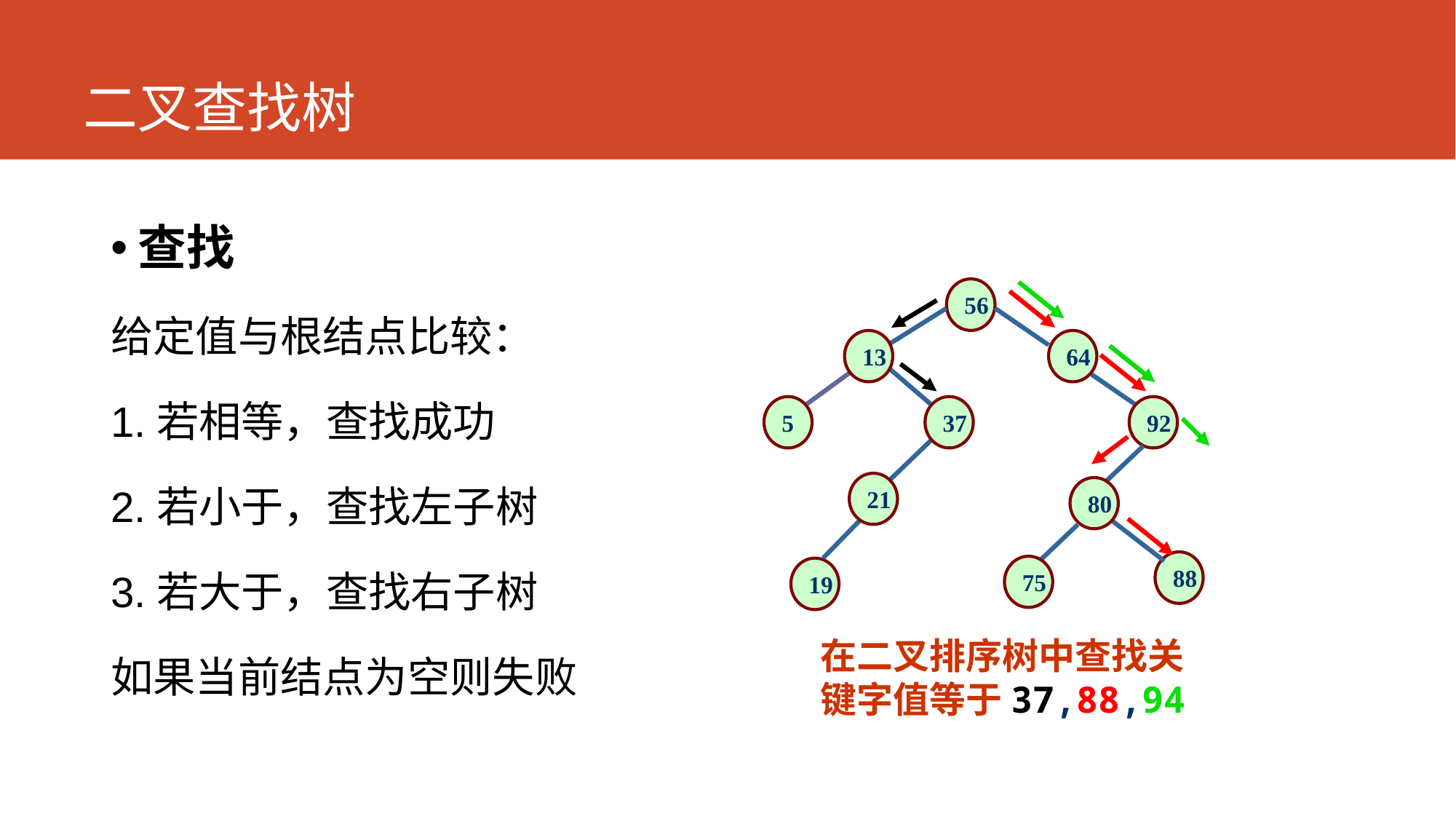

# 二叉查找树
查找
给定值与根结点比较：
1.若相等，查找成功
2.若小于，查找左子树
3.若大于，查找右子树
如果当前结点为空则失败
56

13
64

5
37
92

21
80

88
75
19

在二叉排序树中查找关键字值等于37,88,94